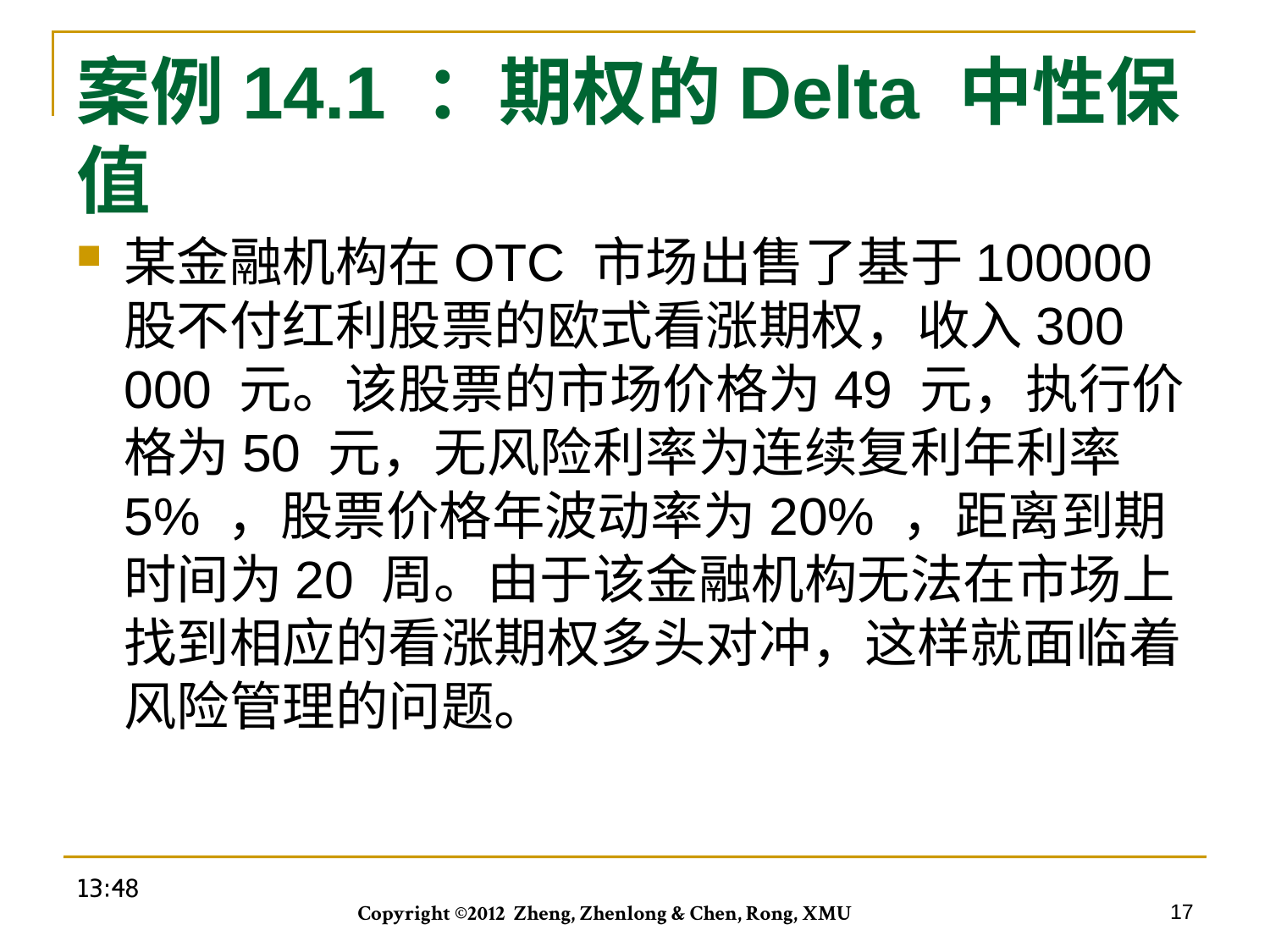

# 案例14.1 ：期权的Delta 中性保值
某金融机构在OTC 市场出售了基于100000 股不付红利股票的欧式看涨期权，收入300 000 元。该股票的市场价格为49 元，执行价格为50 元，无风险利率为连续复利年利率5% ，股票价格年波动率为20% ，距离到期时间为20 周。由于该金融机构无法在市场上找到相应的看涨期权多头对冲，这样就面临着风险管理的问题。
13:48
17
Copyright ©2012  Zheng, Zhenlong & Chen, Rong, XMU